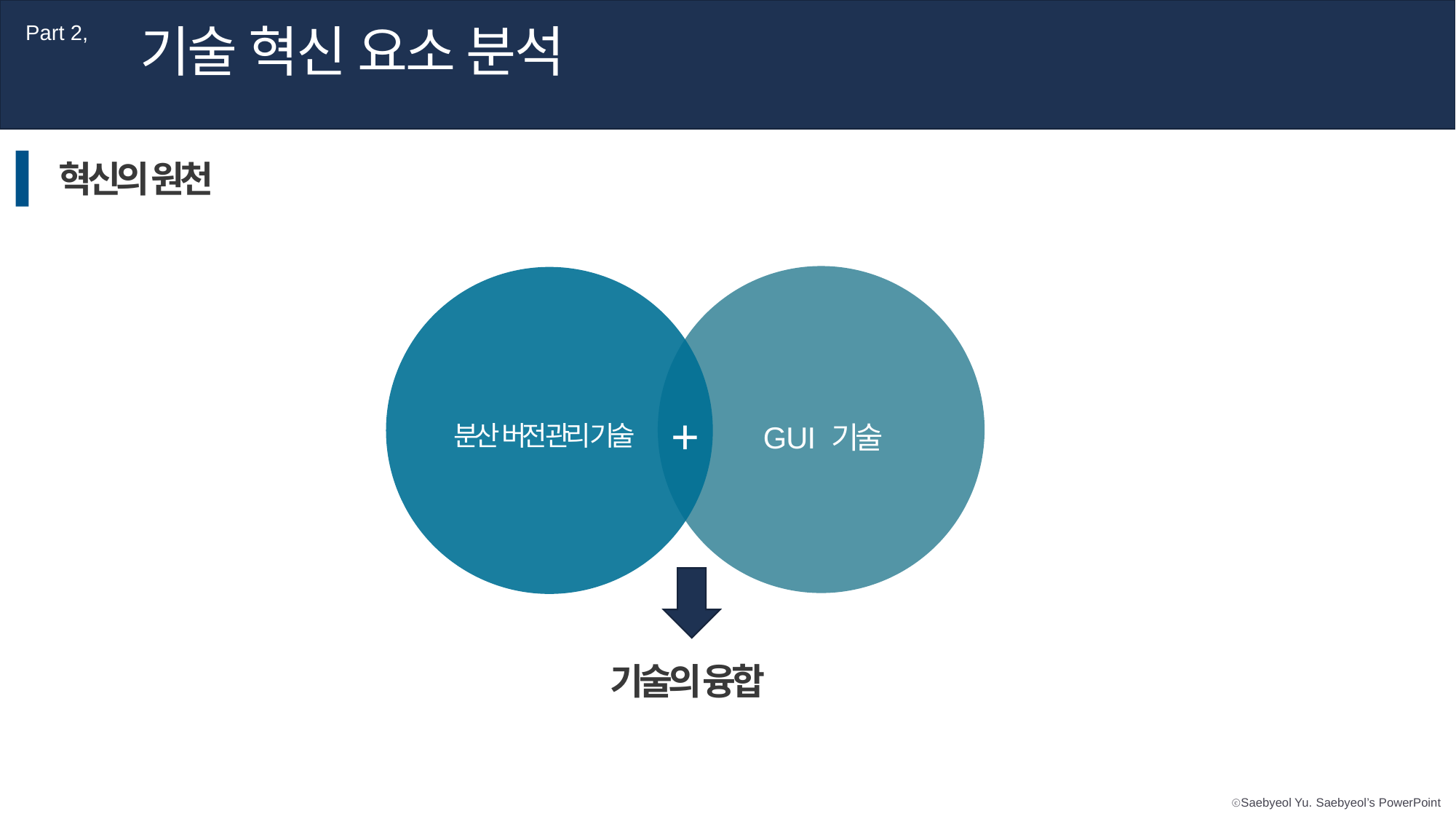

기술 혁신 요소 분석
Part 2,

혁신의 원천

+
분산  버전 관리 기술
G U I 기술

기술의 융합